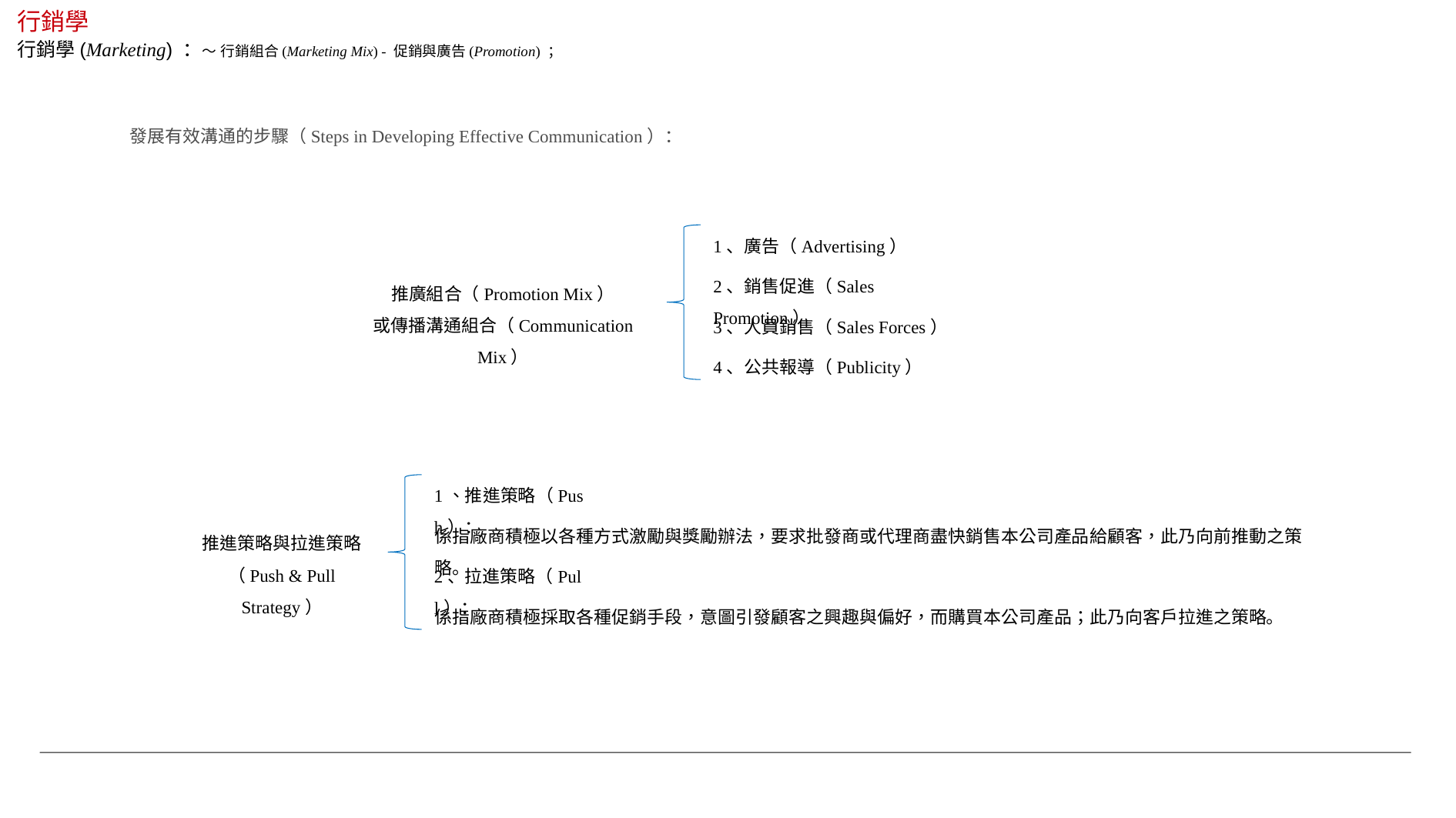

行銷學
行銷學(Marketing) ：～ 行銷組合(Marketing Mix) - 促銷與廣告(Promotion) ；
發展有效溝通的步驟（Steps in Developing Effective Communication）：
1、廣告（Advertising）

2、銷售促進（Sales Promotion）
推廣組合（Promotion Mix）
或傳播溝通組合（Communication Mix）
3、人員銷售（Sales Forces）
4、公共報導（Publicity）
1、推進策略（Push）：

係指廠商積極以各種方式激勵與獎勵辦法，要求批發商或代理商盡快銷售本公司產品給顧客，此乃向前推動之策略。
推進策略與拉進策略
（Push & Pull Strategy）
2、拉進策略（Pull）：
係指廠商積極採取各種促銷手段，意圖引發顧客之興趣與偏好，而購買本公司產品；此乃向客戶拉進之策略。